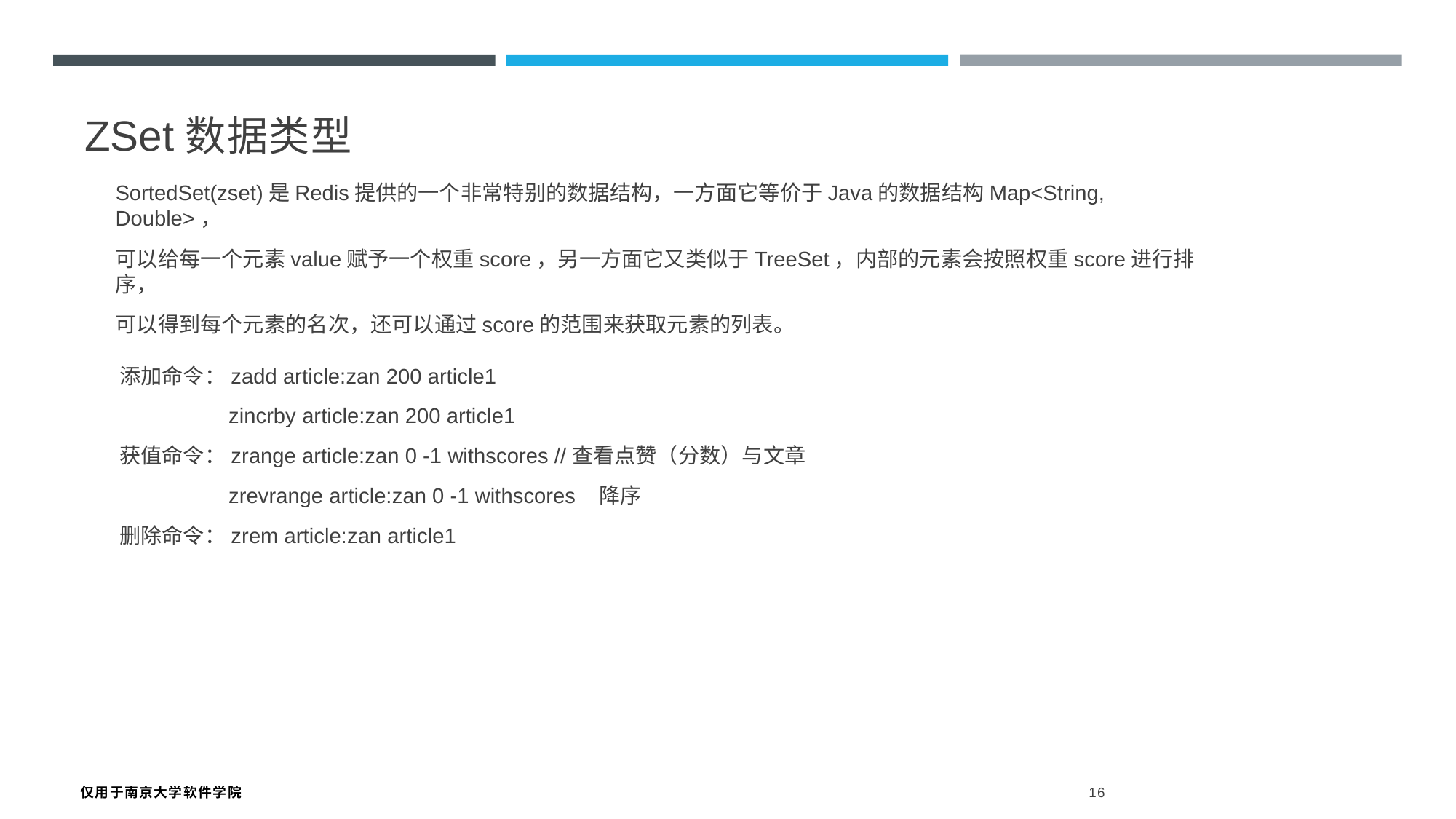

ZSet数据类型
SortedSet(zset)是Redis提供的一个非常特别的数据结构，一方面它等价于Java的数据结构Map<String, Double>，
可以给每一个元素value赋予一个权重score，另一方面它又类似于TreeSet，内部的元素会按照权重score进行排序，
可以得到每个元素的名次，还可以通过score的范围来获取元素的列表。
添加命令：zadd article:zan 200 article1
	zincrby article:zan 200 article1
获值命令：zrange article:zan 0 -1 withscores //查看点赞（分数）与文章
	zrevrange article:zan 0 -1 withscores   降序
删除命令：zrem article:zan article1

仅用于南京大学软件学院                                                                                                                                                                                                                                                                                16